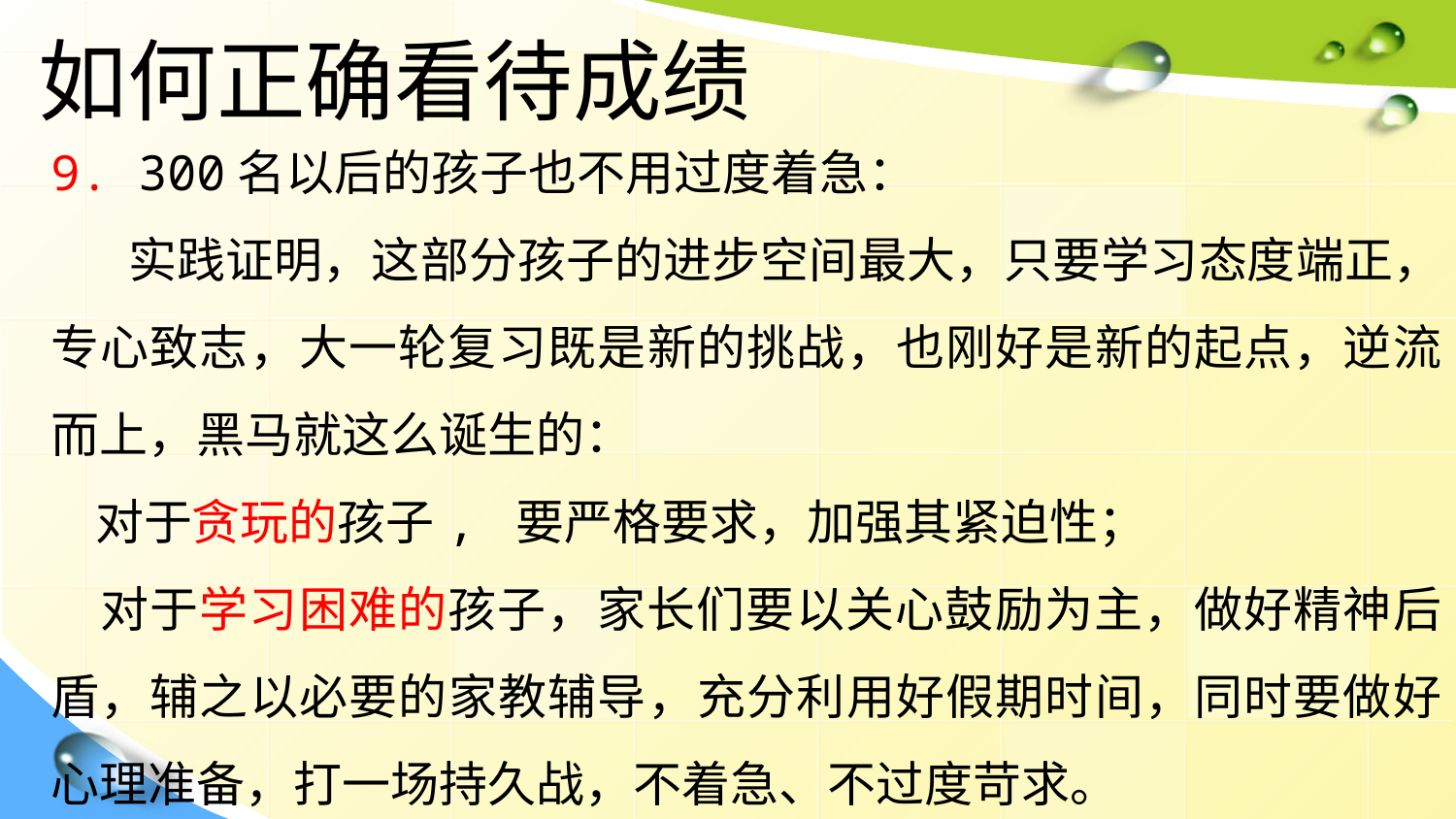

如何正确看待成绩
9. 300名以后的孩子也不用过度着急：
      实践证明，这部分孩子的进步空间最大，只要学习态度端正，专心致志，大一轮复习既是新的挑战，也刚好是新的起点，逆流而上，黑马就这么诞生的：
   对于贪玩的孩子, 要严格要求，加强其紧迫性；
   对于学习困难的孩子，家长们要以关心鼓励为主，做好精神后盾，辅之以必要的家教辅导，充分利用好假期时间，同时要做好心理准备，打一场持久战，不着急、不过度苛求。